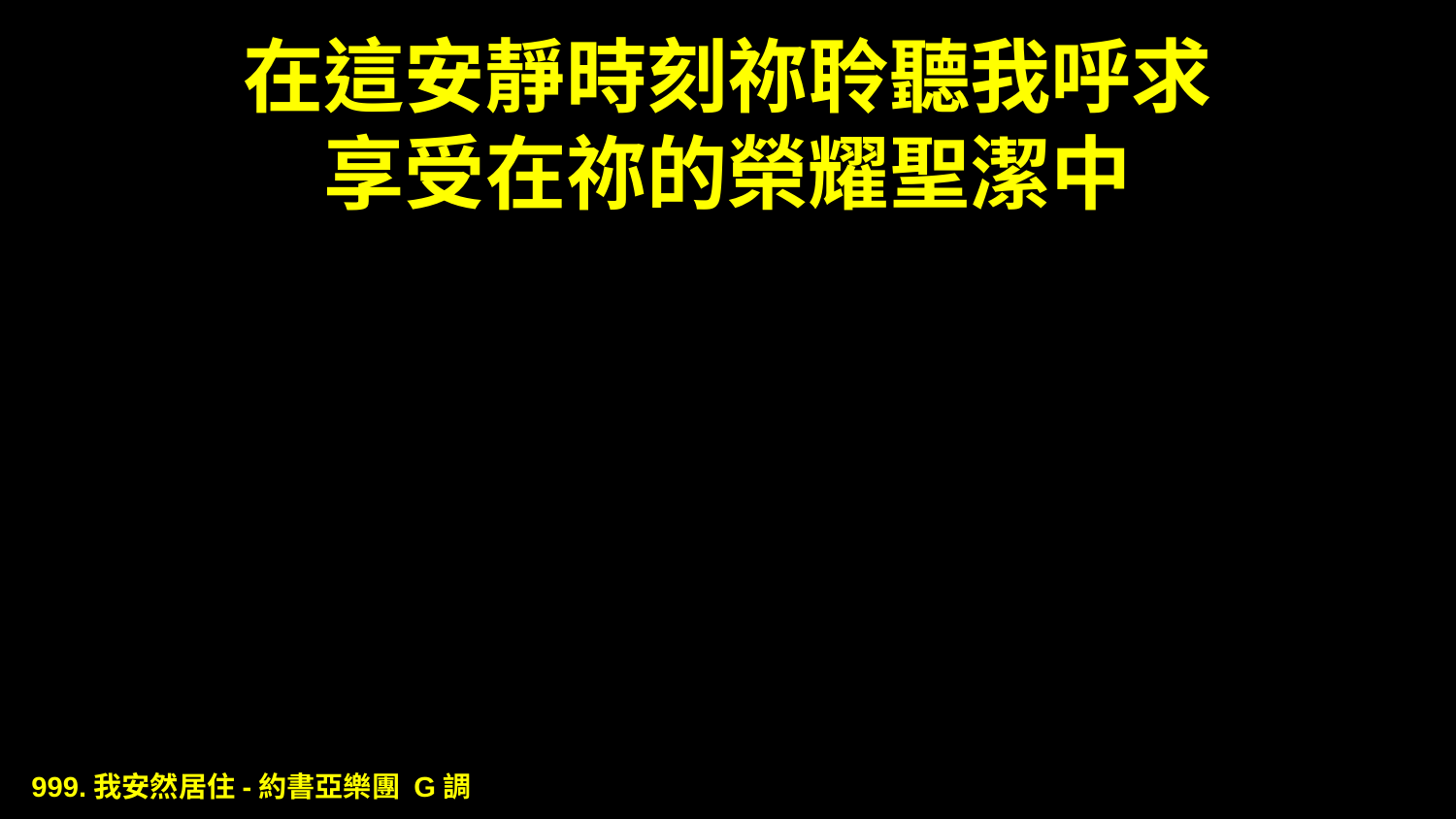

# 在這安靜時刻祢聆聽我呼求 享受在祢的榮耀聖潔中
999.我安然居住-約書亞樂團 G調